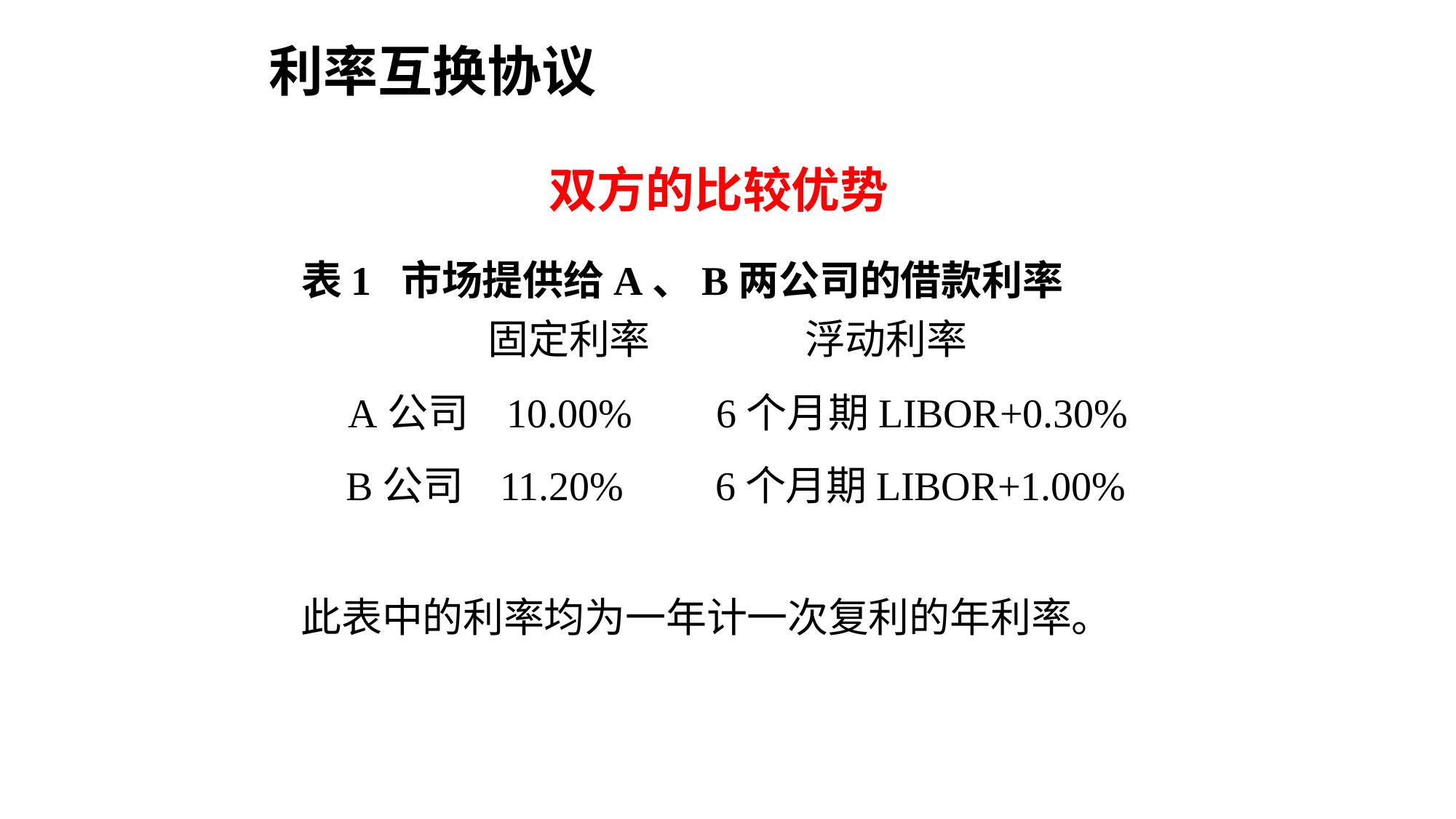

利率互换协议
# 双方的比较优势
表1  市场提供给A、B两公司的借款利率
固定利率                 浮动利率
       A公司   10.00%        6个月期LIBOR+0.30%
       B公司   11.20%         6个月期LIBOR+1.00%
此表中的利率均为一年计一次复利的年利率。